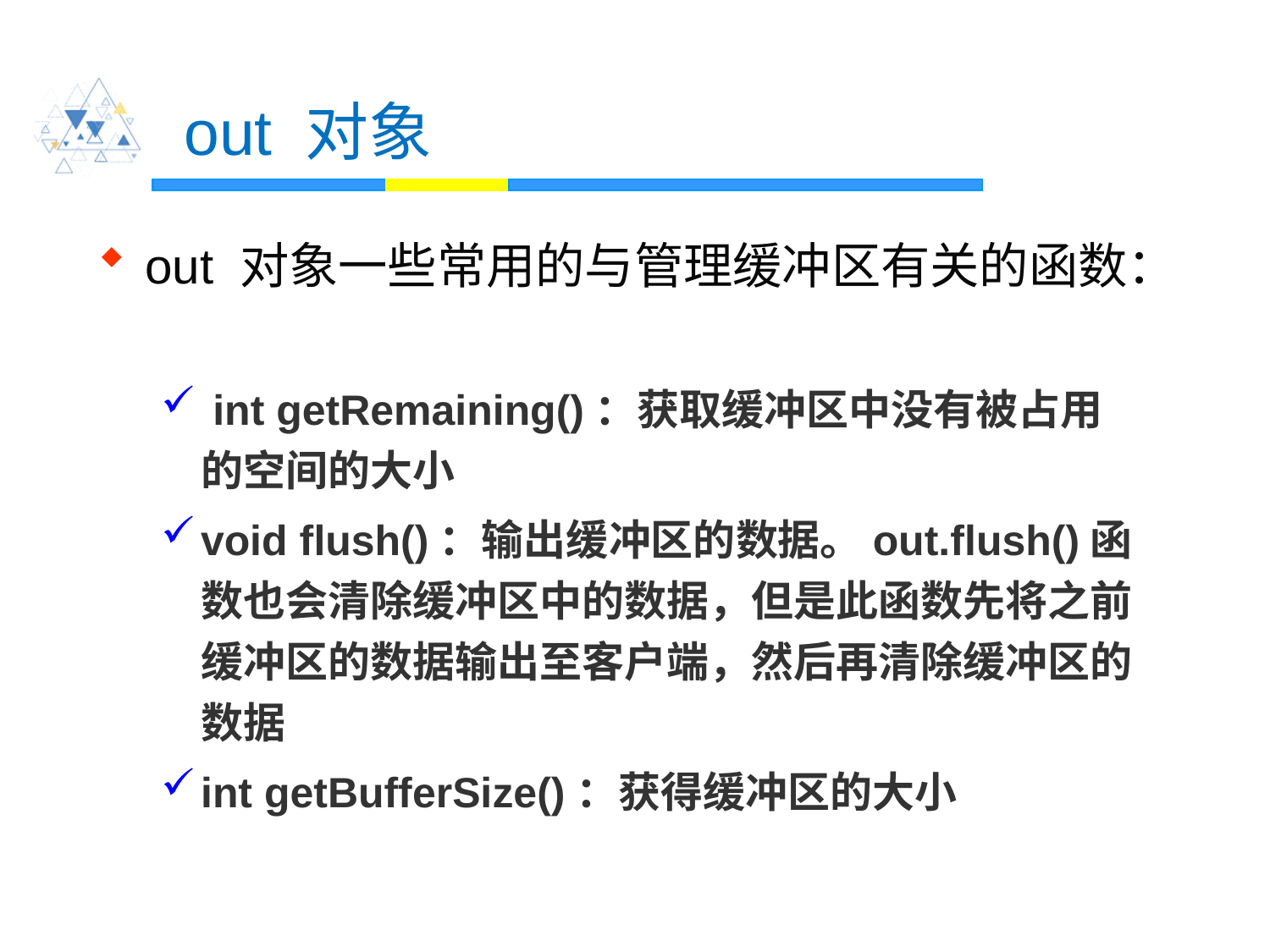

# out 对象
out 对象一些常用的与管理缓冲区有关的函数：
 int getRemaining()：获取缓冲区中没有被占用 的空间的大小
void flush()：输出缓冲区的数据。out.flush()函数也会清除缓冲区中的数据，但是此函数先将之前缓冲区的数据输出至客户端，然后再清除缓冲区的数据
int getBufferSize()：获得缓冲区的大小